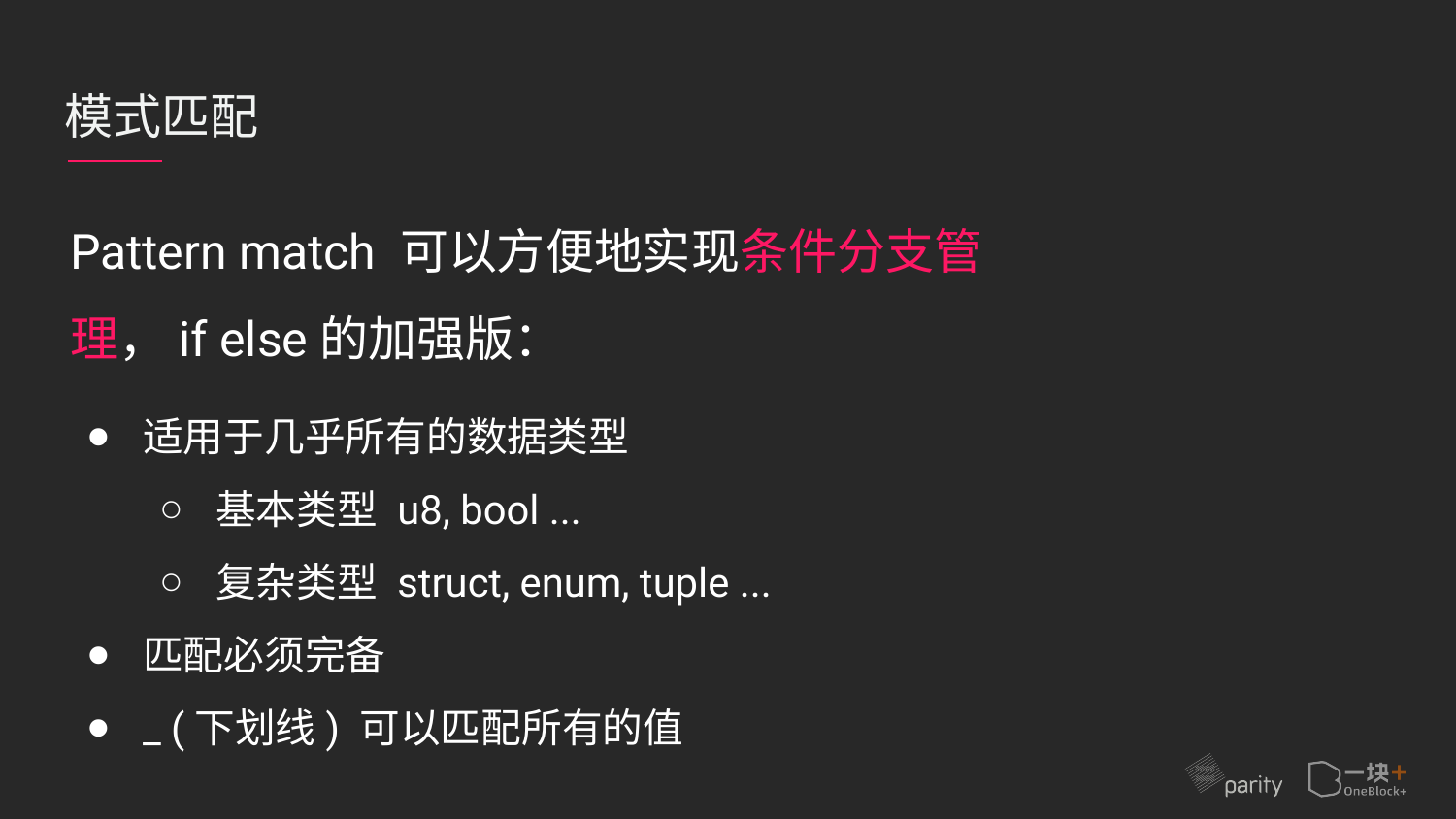

# 模式匹配
Pattern match 可以方便地实现条件分支管理，if else的加强版：
适用于几乎所有的数据类型
基本类型 u8, bool ...
复杂类型 struct, enum, tuple ...
匹配必须完备
_ (下划线) 可以匹配所有的值